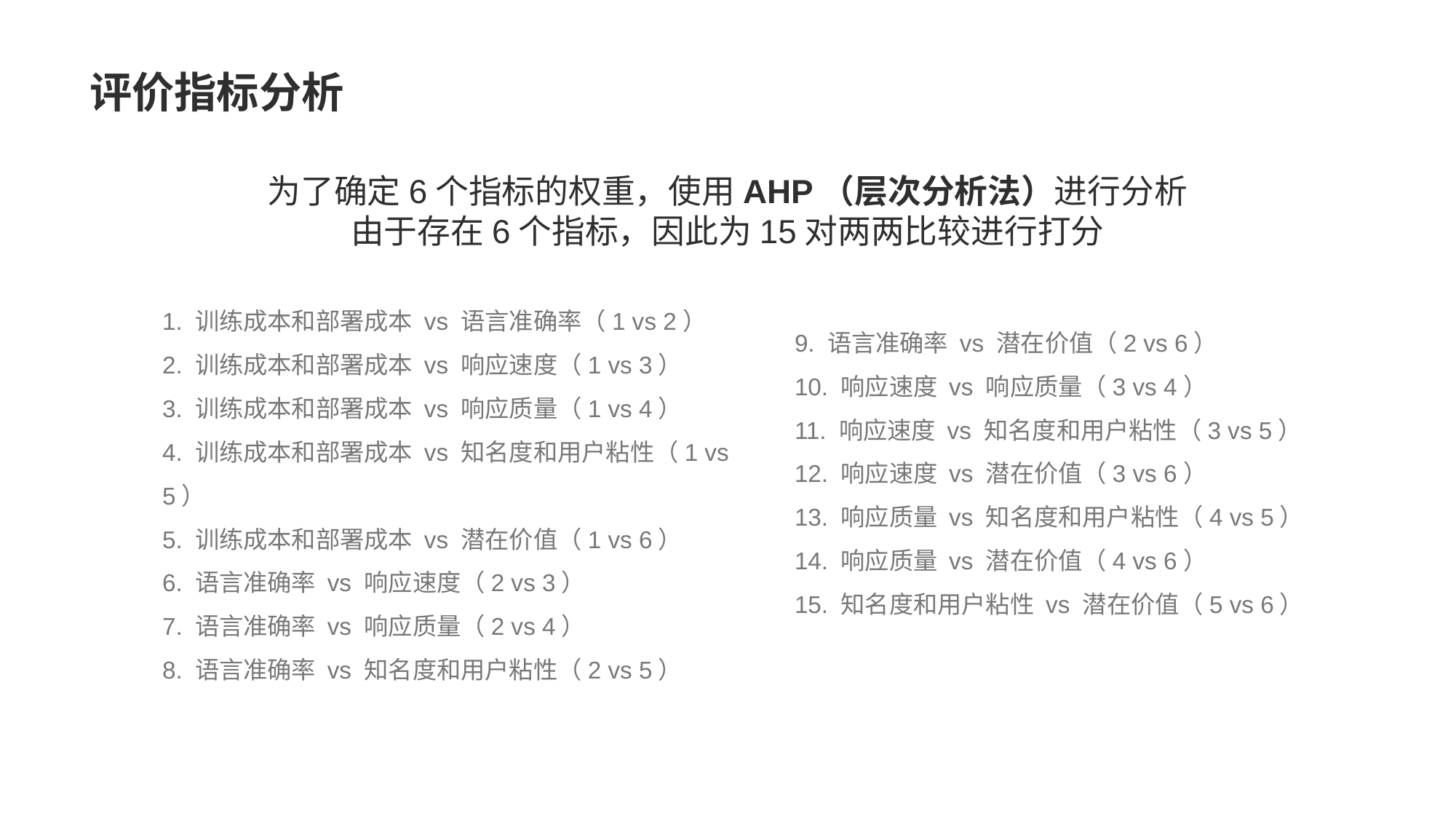

# 评价指标分析
为了确定6个指标的权重，使用AHP（层次分析法）进行分析
由于存在6个指标，因此为15对两两比较进行打分
1. 训练成本和部署成本 vs 语言准确率（1 vs 2）
2. 训练成本和部署成本 vs 响应速度（1 vs 3）
3. 训练成本和部署成本 vs 响应质量（1 vs 4）
4. 训练成本和部署成本 vs 知名度和用户粘性（1 vs 5）
5. 训练成本和部署成本 vs 潜在价值（1 vs 6）
6. 语言准确率 vs 响应速度（2 vs 3）
7. 语言准确率 vs 响应质量（2 vs 4）
8. 语言准确率 vs 知名度和用户粘性（2 vs 5）
9. 语言准确率 vs 潜在价值（2 vs 6）
10. 响应速度 vs 响应质量（3 vs 4）
11. 响应速度 vs 知名度和用户粘性（3 vs 5）
12. 响应速度 vs 潜在价值（3 vs 6）
13. 响应质量 vs 知名度和用户粘性（4 vs 5）
14. 响应质量 vs 潜在价值（4 vs 6）
15. 知名度和用户粘性 vs 潜在价值（5 vs 6）